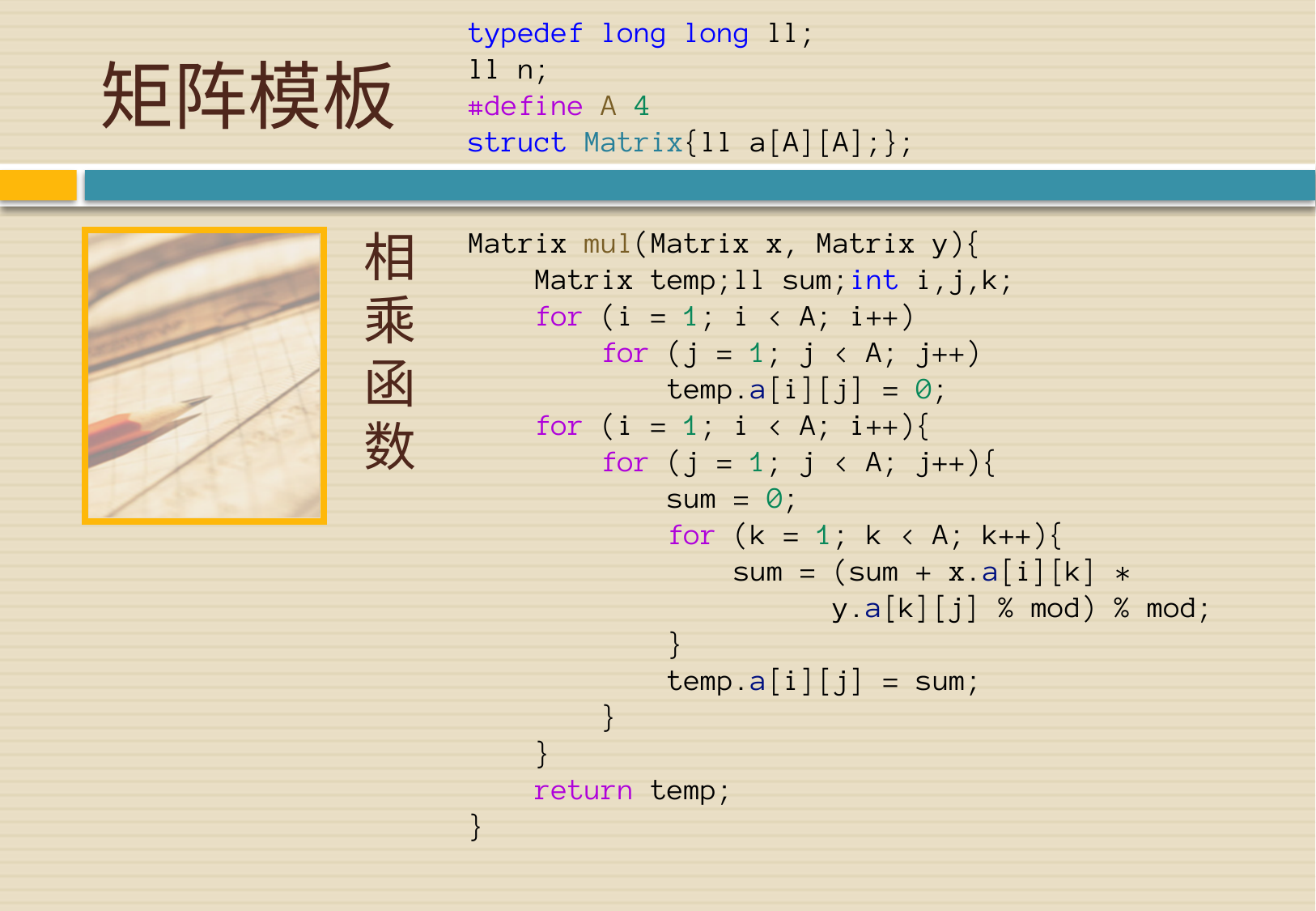

typedef long long ll;
ll n;
#define A 4
struct Matrix{ll a[A][A];};

# 矩阵模板
相
乘
函
数
Matrix mul(Matrix x, Matrix y){
    Matrix temp;ll sum;int i,j,k;
    for (i = 1; i < A; i++)
        for (j = 1; j < A; j++)
            temp.a[i][j] = 0;
    for (i = 1; i < A; i++){
        for (j = 1; j < A; j++){
            sum = 0;
            for (k = 1; k < A; k++){
                sum = (sum + x.a[i][k] *
			y.a[k][j] % mod) % mod;
            }
            temp.a[i][j] = sum;
        }
    }
    return temp;
}